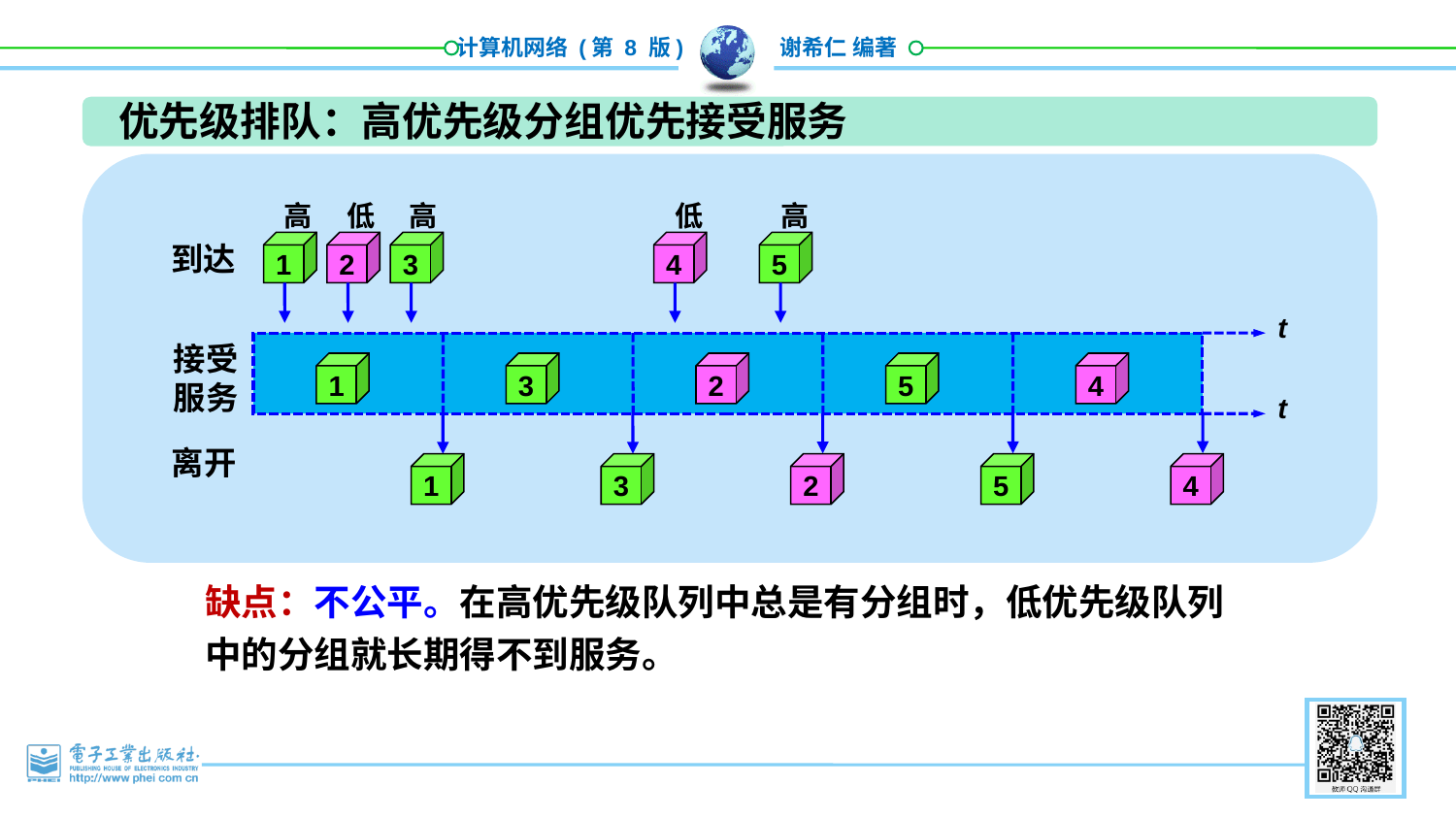

优先级排队：高优先级分组优先接受服务

高
低
高
低
高
到达
1
2
3
4
5

t
接受
服务

1
3
2
5
4
t

离开
1
3
2
5
4
缺点：不公平。在高优先级队列中总是有分组时，低优先级队列中的分组就长期得不到服务。